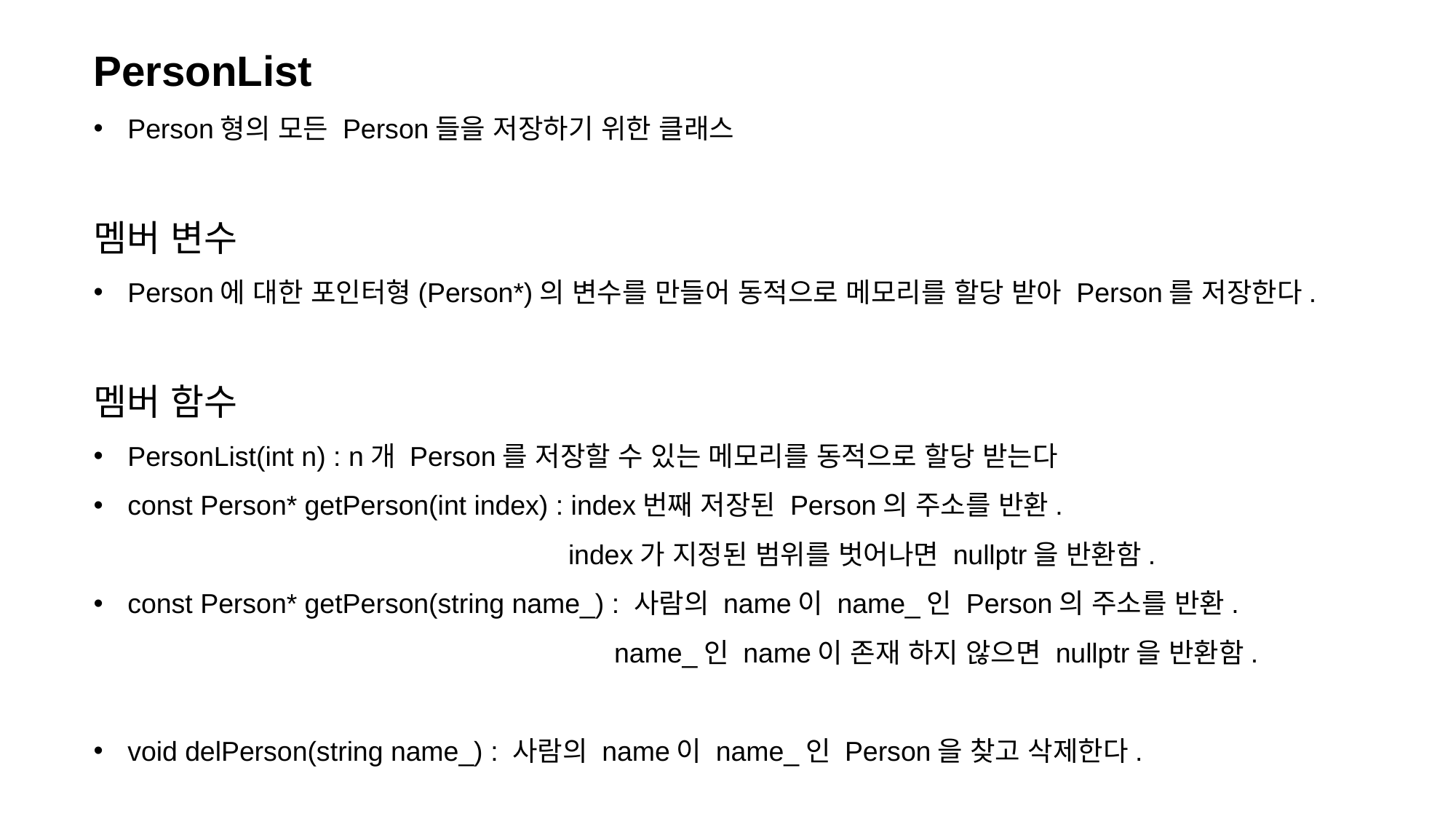

PersonList
Person형의 모든 Person들을 저장하기 위한 클래스

멤버 변수
Person에 대한 포인터형(Person*)의 변수를 만들어 동적으로 메모리를 할당 받아 Person를 저장한다.

멤버 함수
PersonList(int n) : n개 Person를 저장할 수 있는 메모리를 동적으로 할당 받는다
const Person* getPerson(int index) : index번째 저장된 Person의 주소를 반환.
				     index가 지정된 범위를 벗어나면 nullptr을 반환함.
const Person* getPerson(string name_) : 사람의 name이 name_인 Person의 주소를 반환.
				           name_인 name이 존재 하지 않으면 nullptr을 반환함.

void delPerson(string name_) : 사람의 name이 name_인 Person을 찾고 삭제한다.